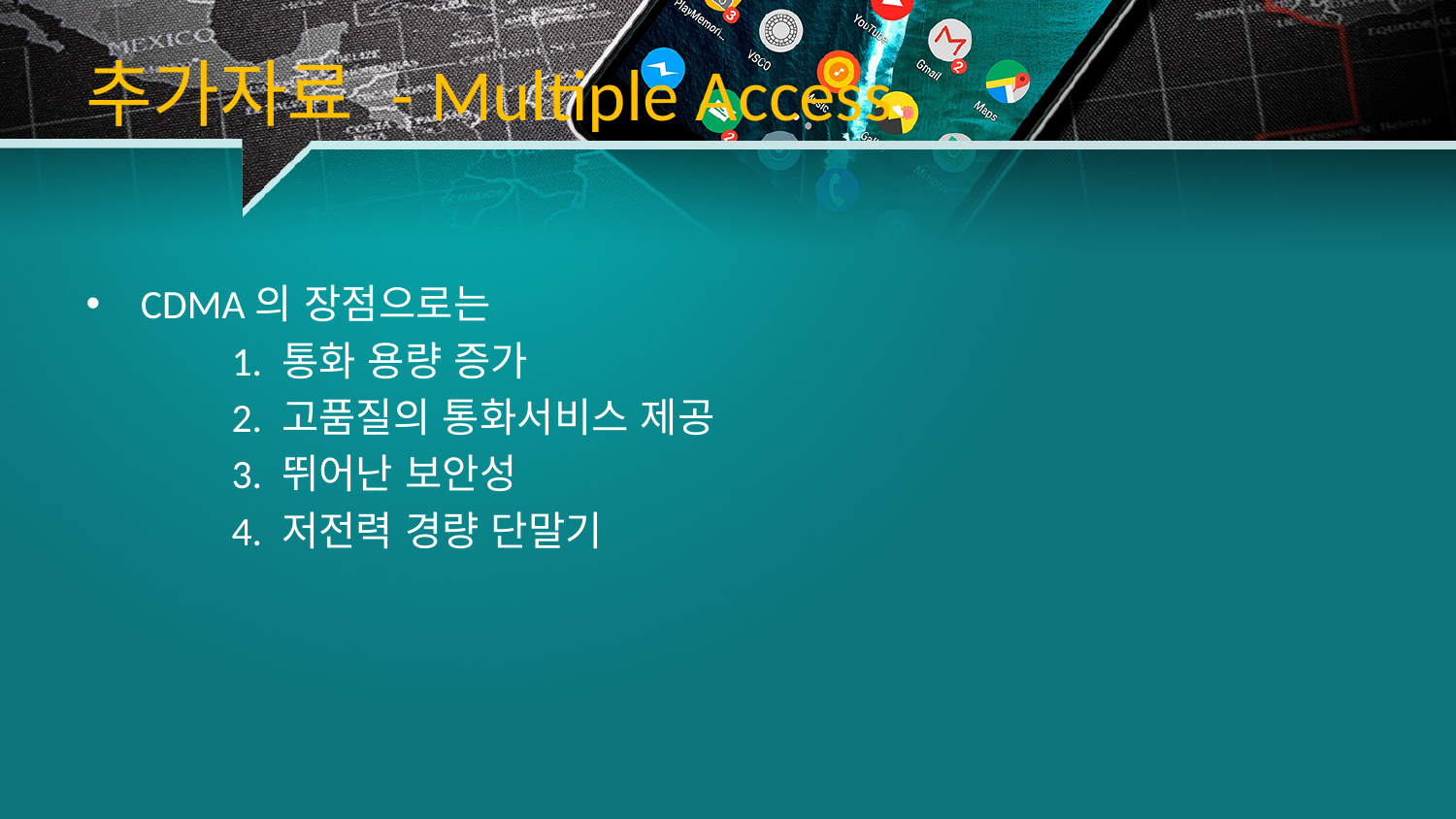

# 추가자료 - Multiple Access

CDMA의 장점으로는
	1. 통화 용량 증가
	2. 고품질의 통화서비스 제공
	3. 뛰어난 보안성
	4. 저전력 경량 단말기